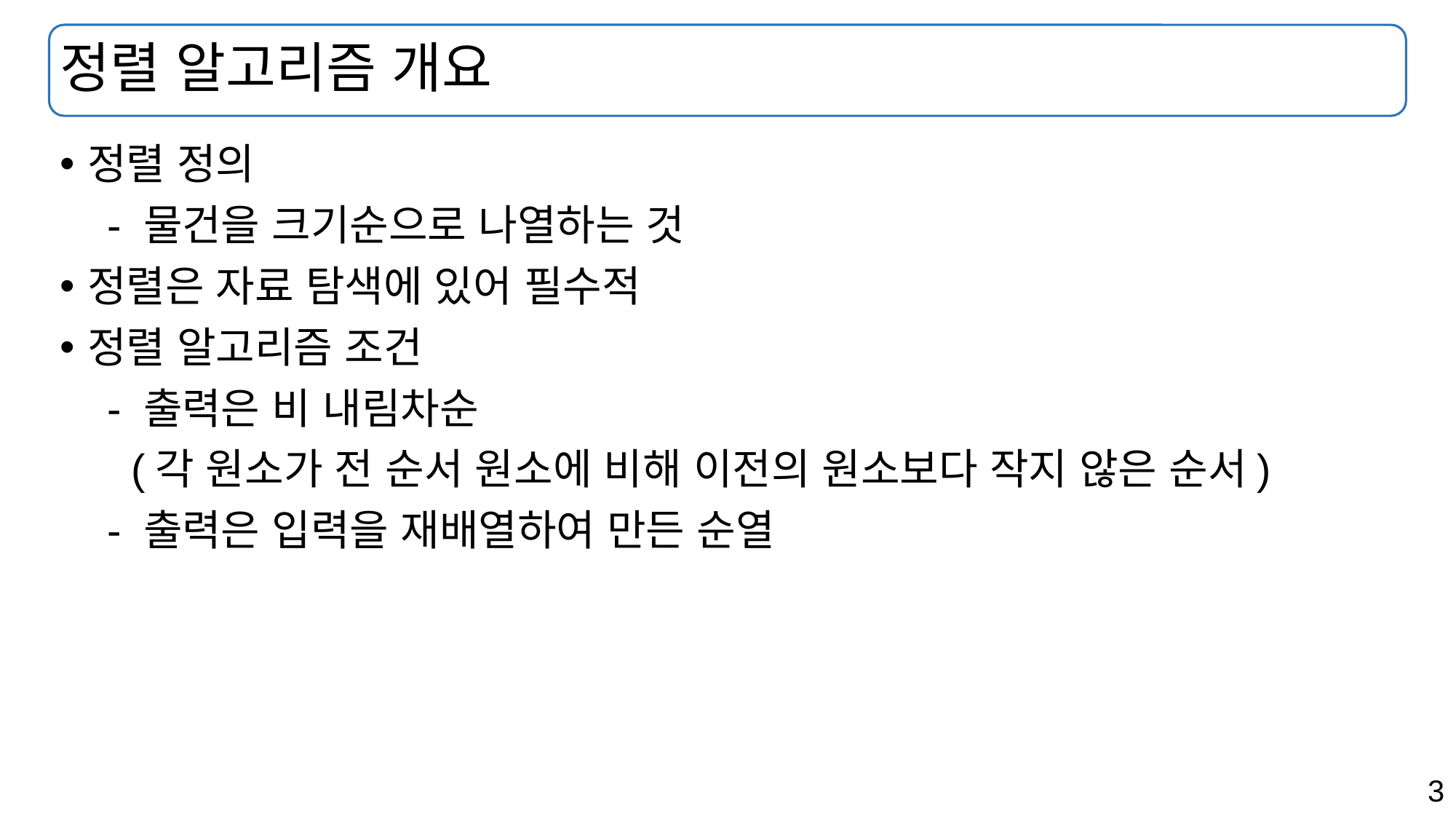

# 정렬 알고리즘 개요
정렬 정의
    - 물건을 크기순으로 나열하는 것
정렬은 자료 탐색에 있어 필수적
정렬 알고리즘 조건
    - 출력은 비 내림차순
      (각 원소가 전 순서 원소에 비해 이전의 원소보다 작지 않은 순서)
    - 출력은 입력을 재배열하여 만든 순열